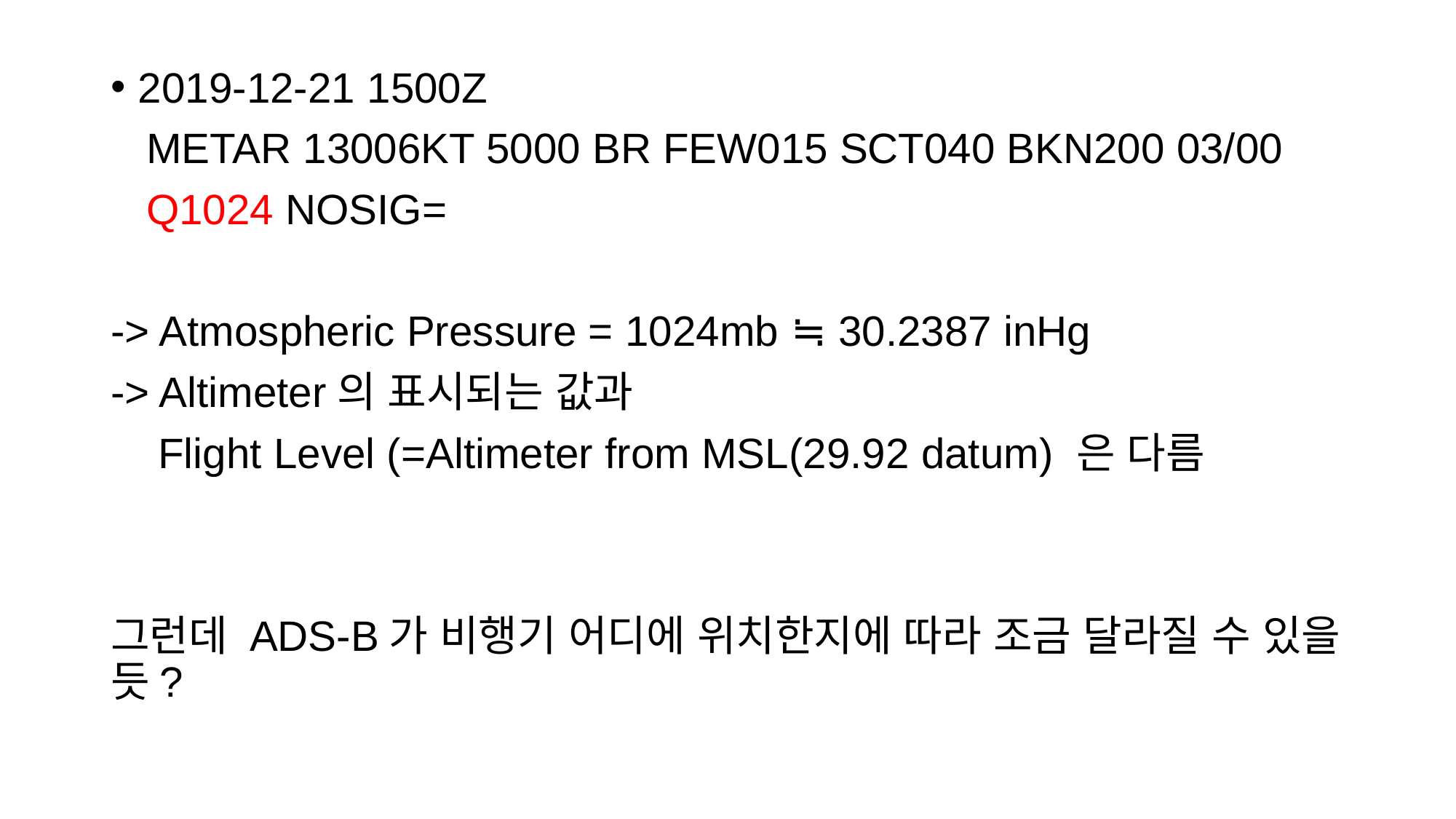

2019-12-21 1500Z
   METAR 13006KT 5000 BR FEW015 SCT040 BKN200 03/00
   Q1024 NOSIG=

-> Atmospheric Pressure = 1024mb ≒ 30.2387 inHg
-> Altimeter의 표시되는 값과
    Flight Level (=Altimeter from MSL(29.92 datum) 은 다름

그런데 ADS-B가 비행기 어디에 위치한지에 따라 조금 달라질 수 있을 듯?